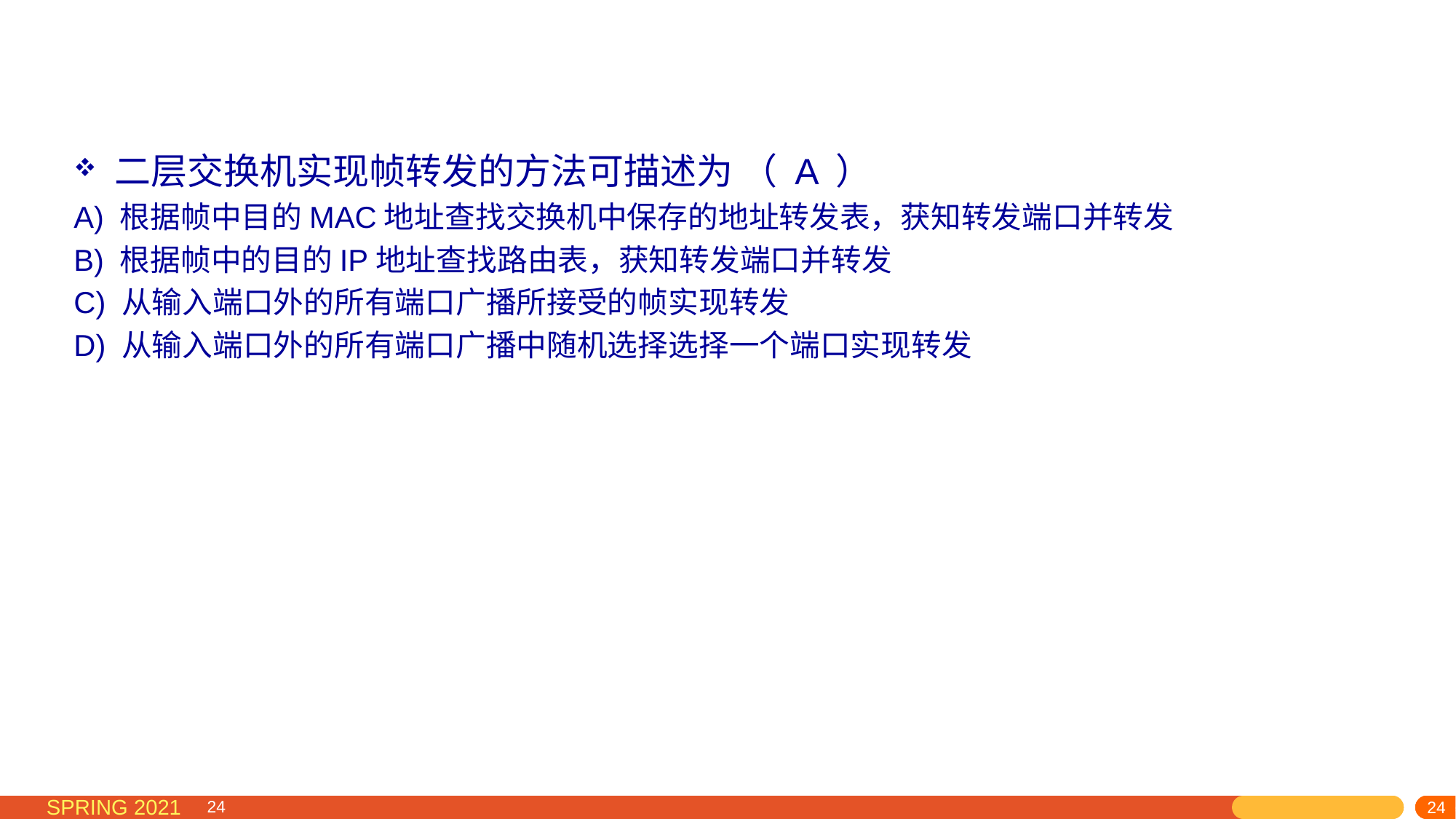

#
二层交换机实现帧转发的方法可描述为 （ A ）
A) 根据帧中目的MAC地址查找交换机中保存的地址转发表，获知转发端口并转发
B) 根据帧中的目的IP地址查找路由表，获知转发端口并转发
C) 从输入端口外的所有端口广播所接受的帧实现转发
D) 从输入端口外的所有端口广播中随机选择选择一个端口实现转发